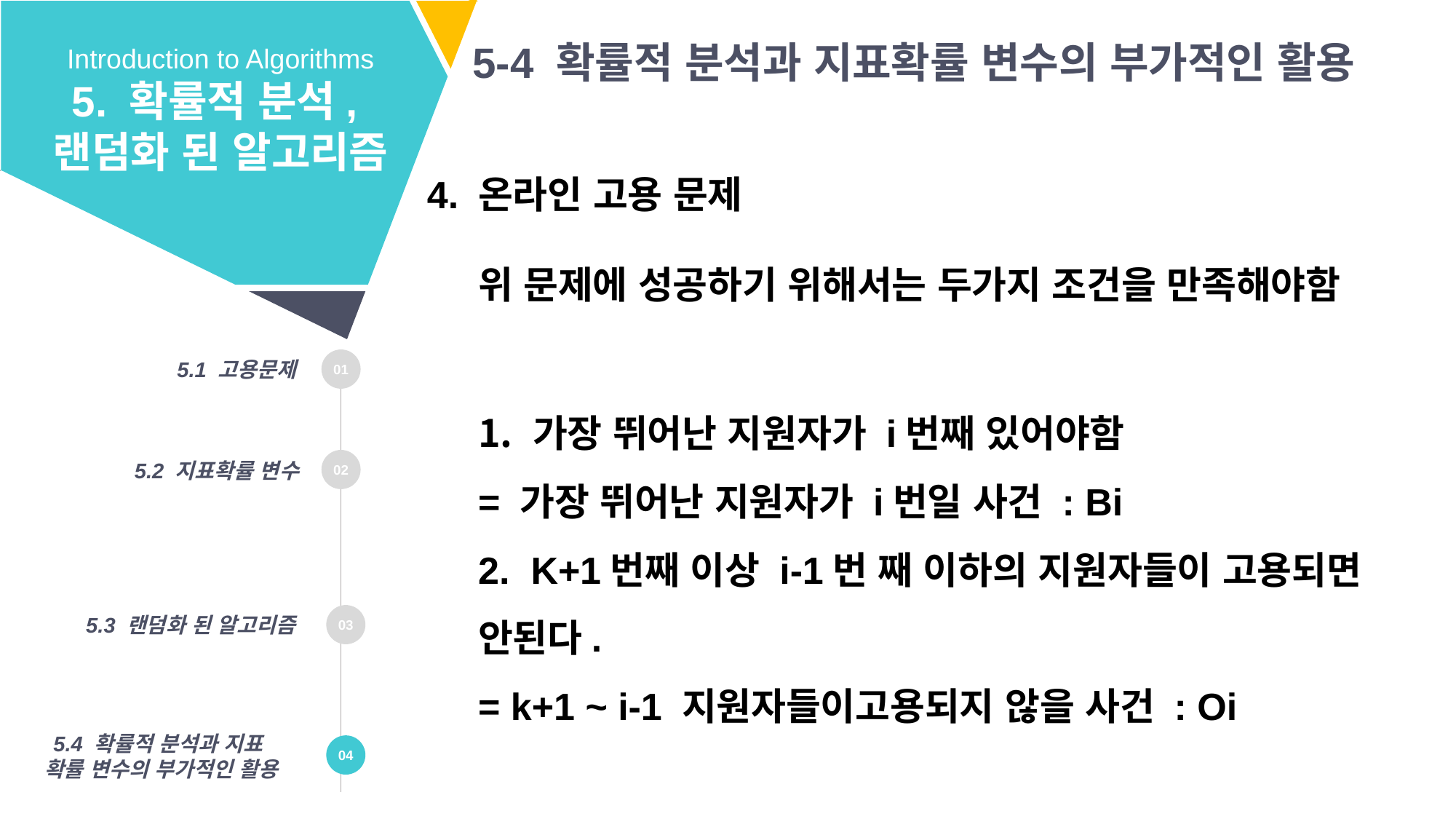

5-4 확률적 분석과 지표확률 변수의 부가적인 활용
Introduction to Algorithms
5. 확률적 분석,
랜덤화 된 알고리즘
4. 온라인 고용 문제
위 문제에 성공하기 위해서는 두가지 조건을 만족해야함
01
5.1 고용문제
가장 뛰어난 지원자가 i번째 있어야함
= 가장 뛰어난 지원자가 i번일 사건 : Bi
2.  K+1번째 이상 i-1번 째 이하의 지원자들이 고용되면 안된다.
= k+1 ~ i-1 지원자들이고용되지 않을 사건 : Oi
02
5.2 지표확률 변수
03
5.3 랜덤화 된 알고리즘
5.4 확률적 분석과 지표
확률 변수의 부가적인 활용
04